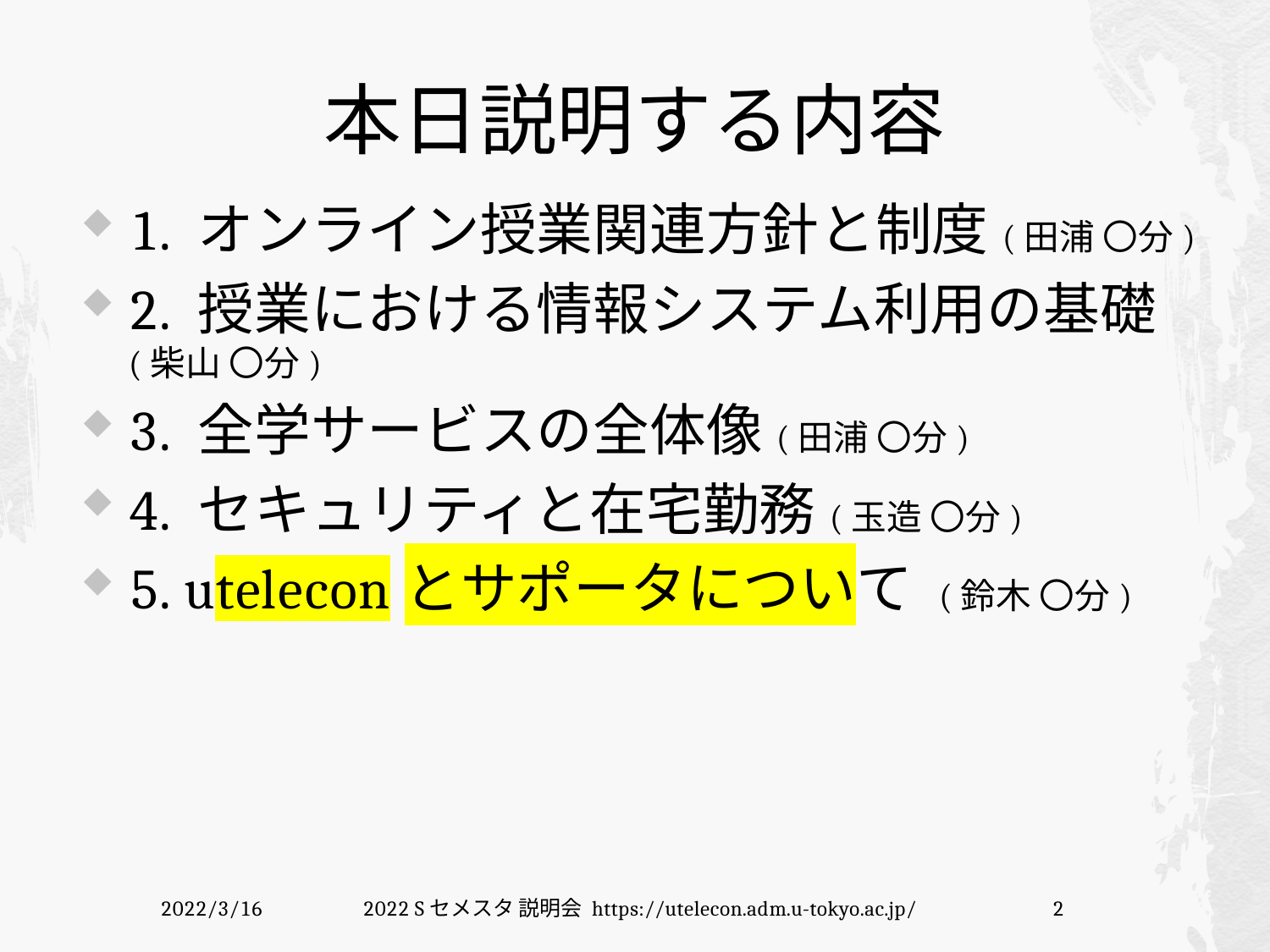

# 本日説明する内容
1. オンライン授業関連方針と制度(田浦 〇分)
2. 授業における情報システム利用の基礎(柴山 〇分)
3. 全学サービスの全体像(田浦 〇分)
4. セキュリティと在宅勤務(玉造 〇分)
5. uteleconとサポータについて (鈴木 〇分)
2022/3/16
2022 Sセメスタ 説明会 https://utelecon.adm.u-tokyo.ac.jp/
2